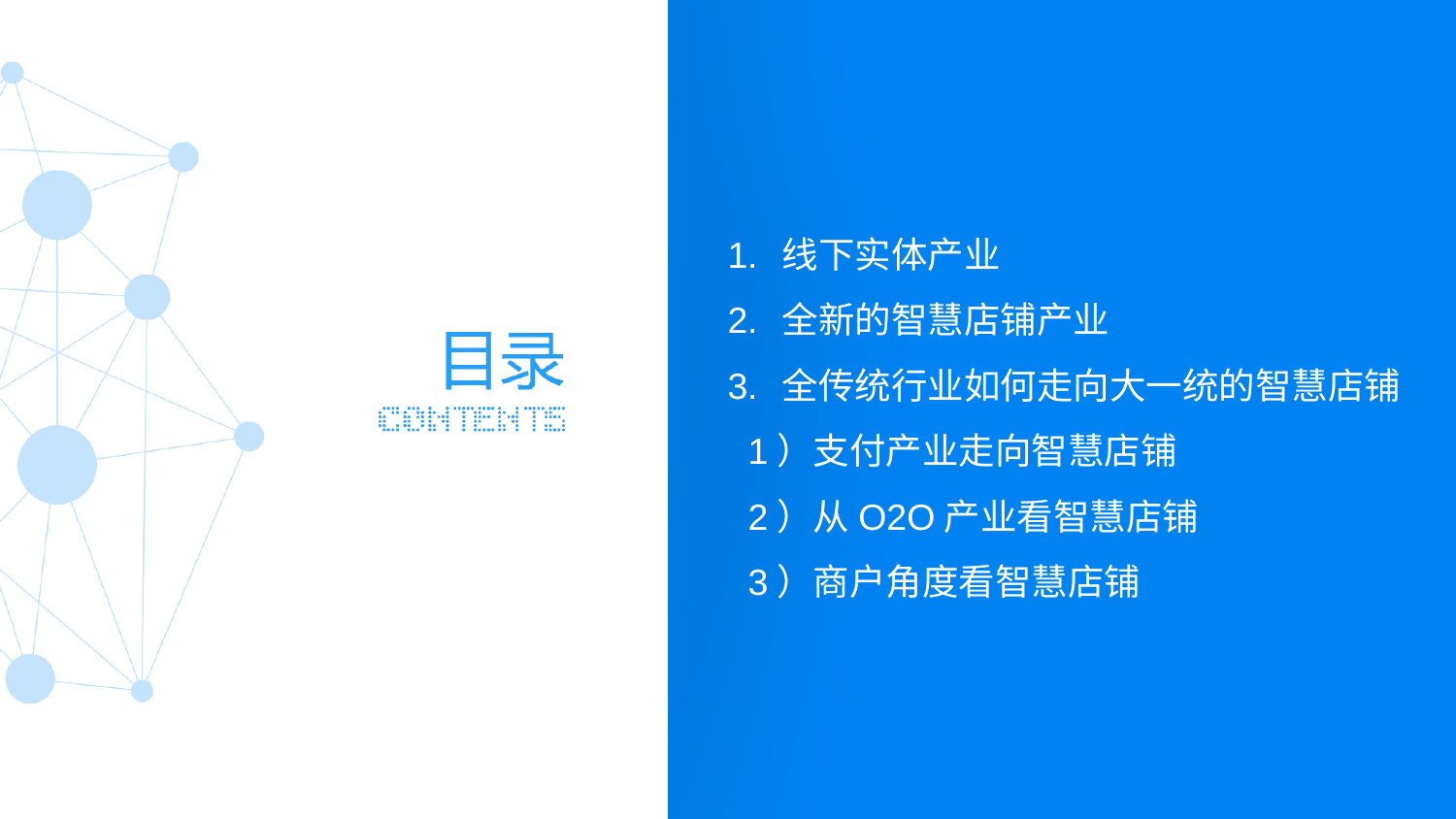

线下实体产业
全新的智慧店铺产业
全传统行业如何走向大一统的智慧店铺
  1）支付产业走向智慧店铺
  2）从O2O产业看智慧店铺
  3）商户角度看智慧店铺